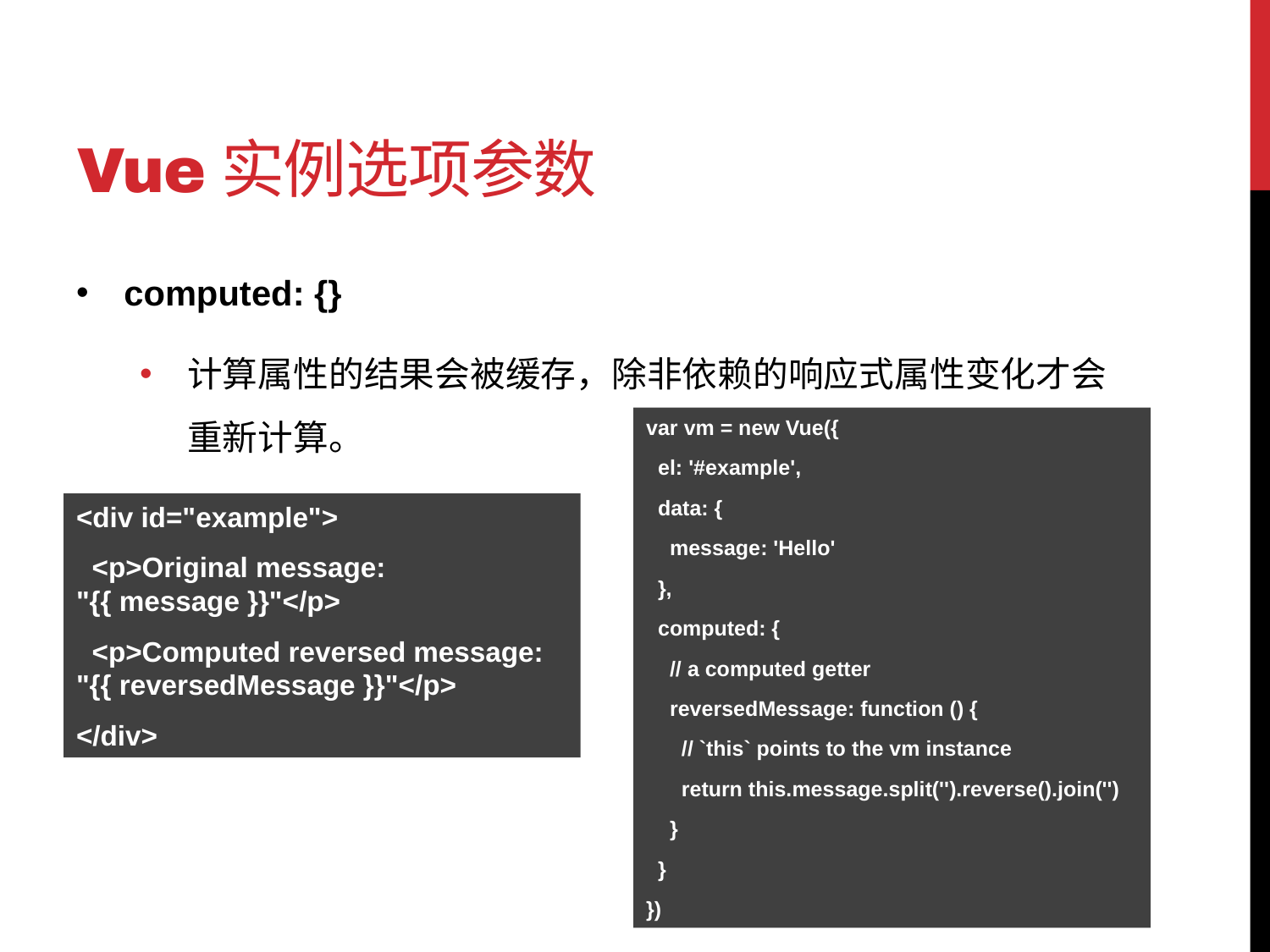

# Vue实例选项参数
computed: {}
计算属性的结果会被缓存，除非依赖的响应式属性变化才会重新计算。

var vm = new Vue({
  el: '#example',
  data: {
    message: 'Hello'
  },
  computed: {
    // a computed getter
    reversedMessage: function () {
      // `this` points to the vm instance
      return this.message.split('').reverse().join('')
    }
  }
})
<div id="example">
  <p>Original message: "{{ message }}"</p>
  <p>Computed reversed message: "{{ reversedMessage }}"</p>
</div>